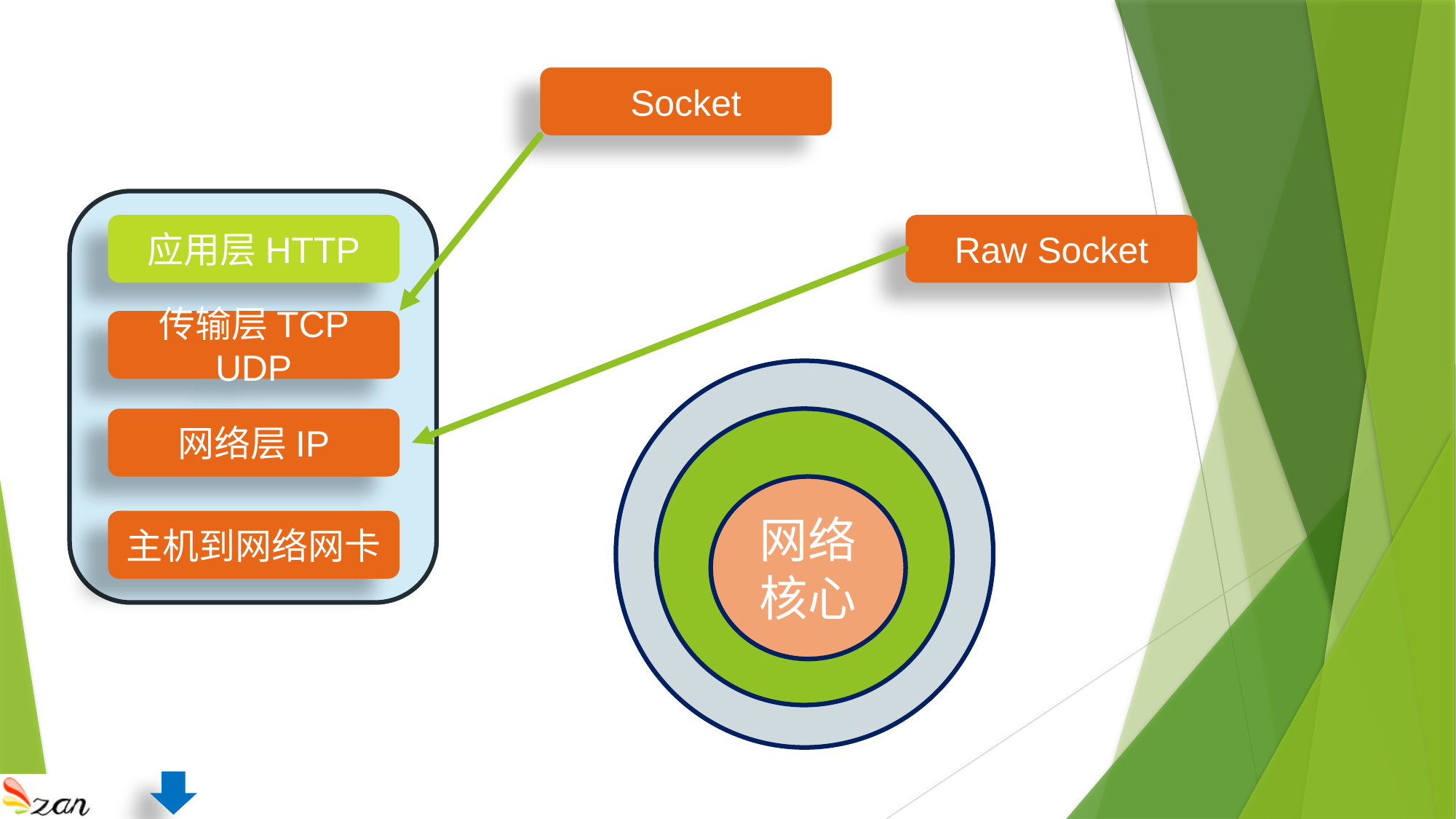

Socket

Raw Socket
应用层HTTP
传输层TCP UDP

网络层IP

网络核心
主机到网络网卡